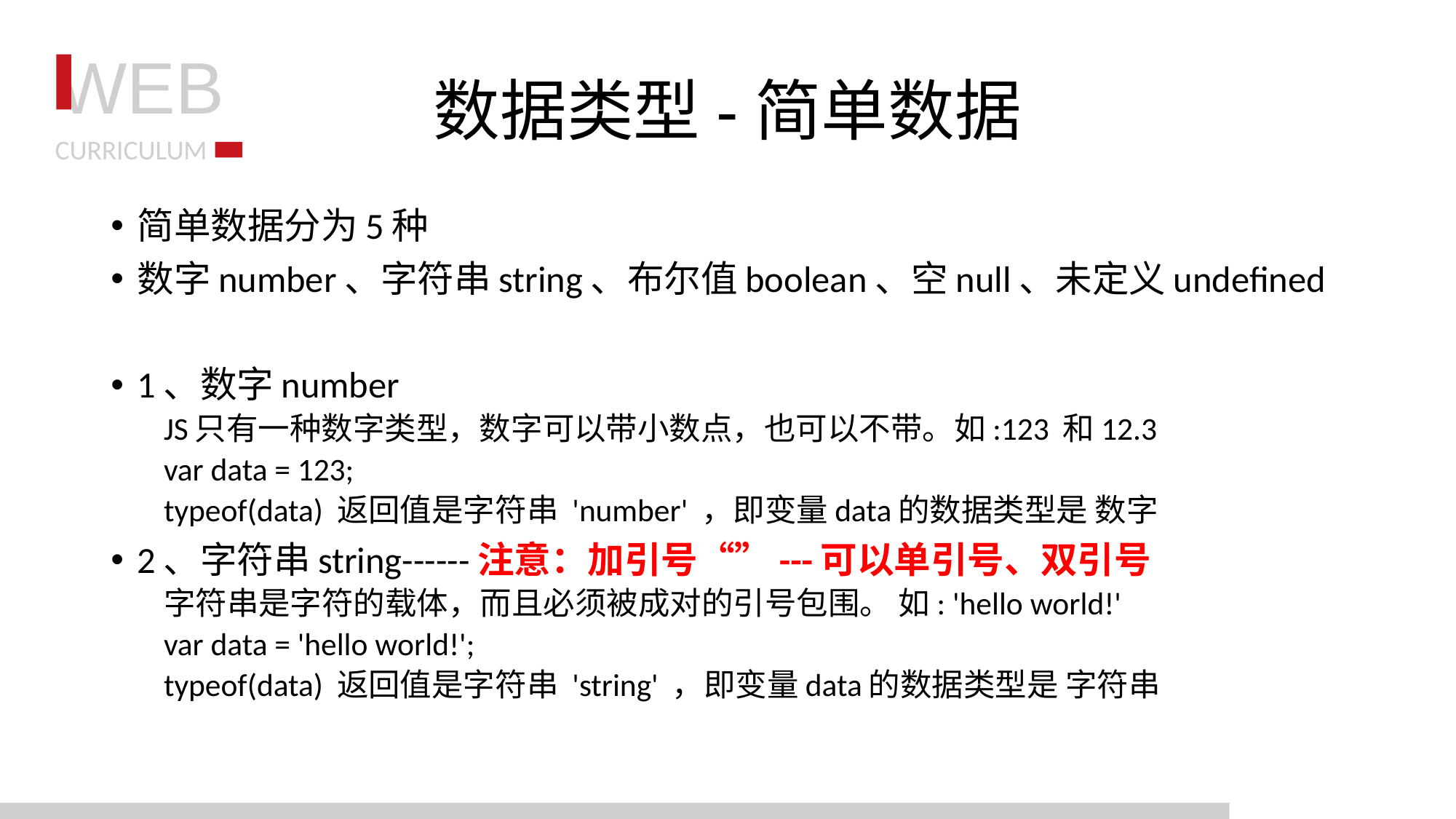

# 数据类型-简单数据
简单数据分为5种
数字number、字符串string、布尔值boolean、空null、未定义undefined

1、数字number
JS只有一种数字类型，数字可以带小数点，也可以不带。如:123 和12.3
var data = 123;
typeof(data) 返回值是字符串 'number' ，即变量data的数据类型是 数字
2、字符串string------注意：加引号“”---可以单引号、双引号
字符串是字符的载体，而且必须被成对的引号包围。 如: 'hello world!'
var data = 'hello world!';
typeof(data) 返回值是字符串 'string' ，即变量data的数据类型是 字符串